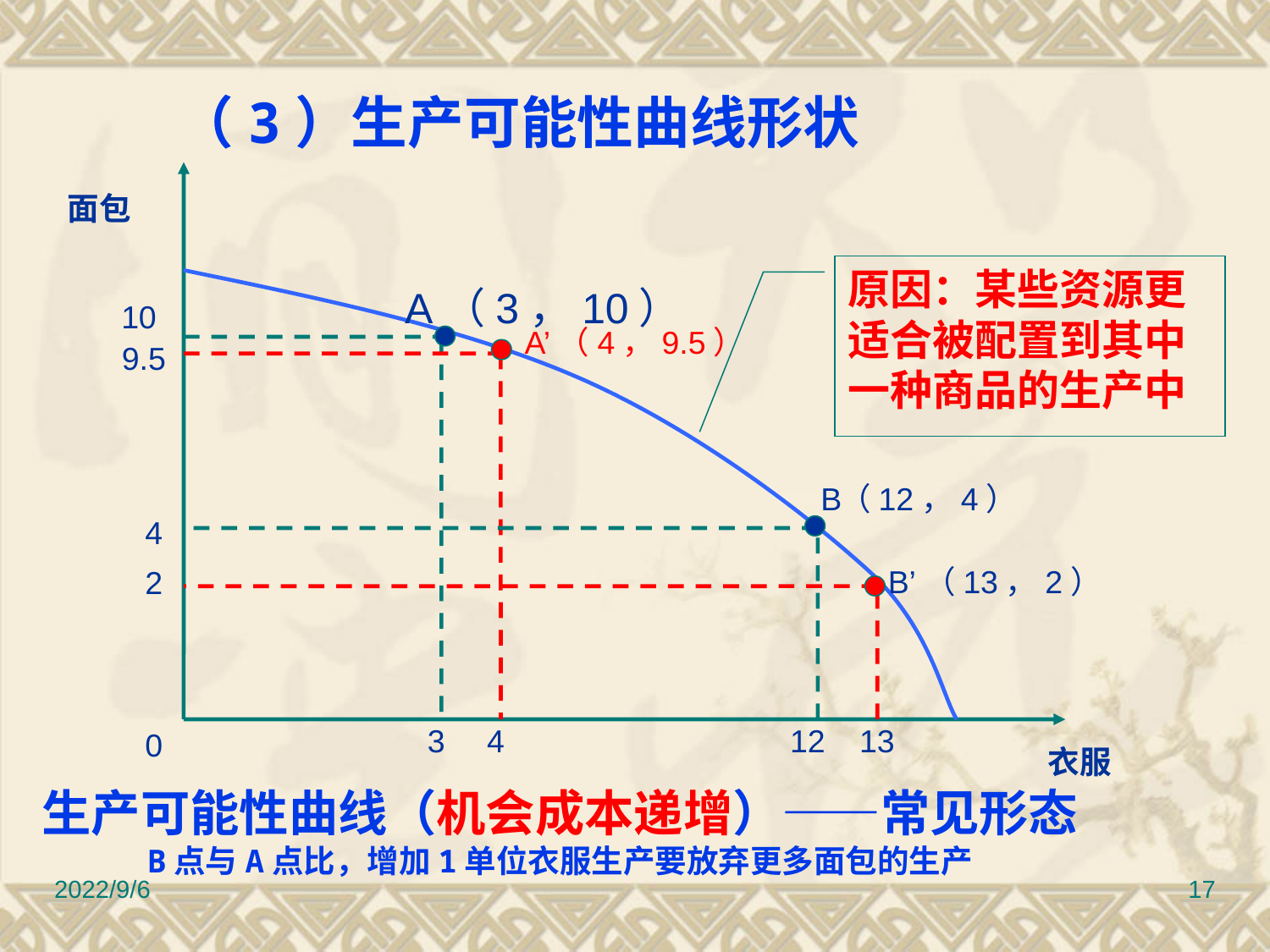

（3）生产可能性曲线形状

面包
原因：某些资源更适合被配置到其中一种商品的生产中

A（3，10）
10
A’（4，9.5）

9.5

B
（12，4）

4

B’（13，2）
2

0
3
4
12
13
衣服
生产可能性曲线（机会成本递增）——常见形态
B点与A点比，增加1单位衣服生产要放弃更多面包的生产
2022/9/6
17